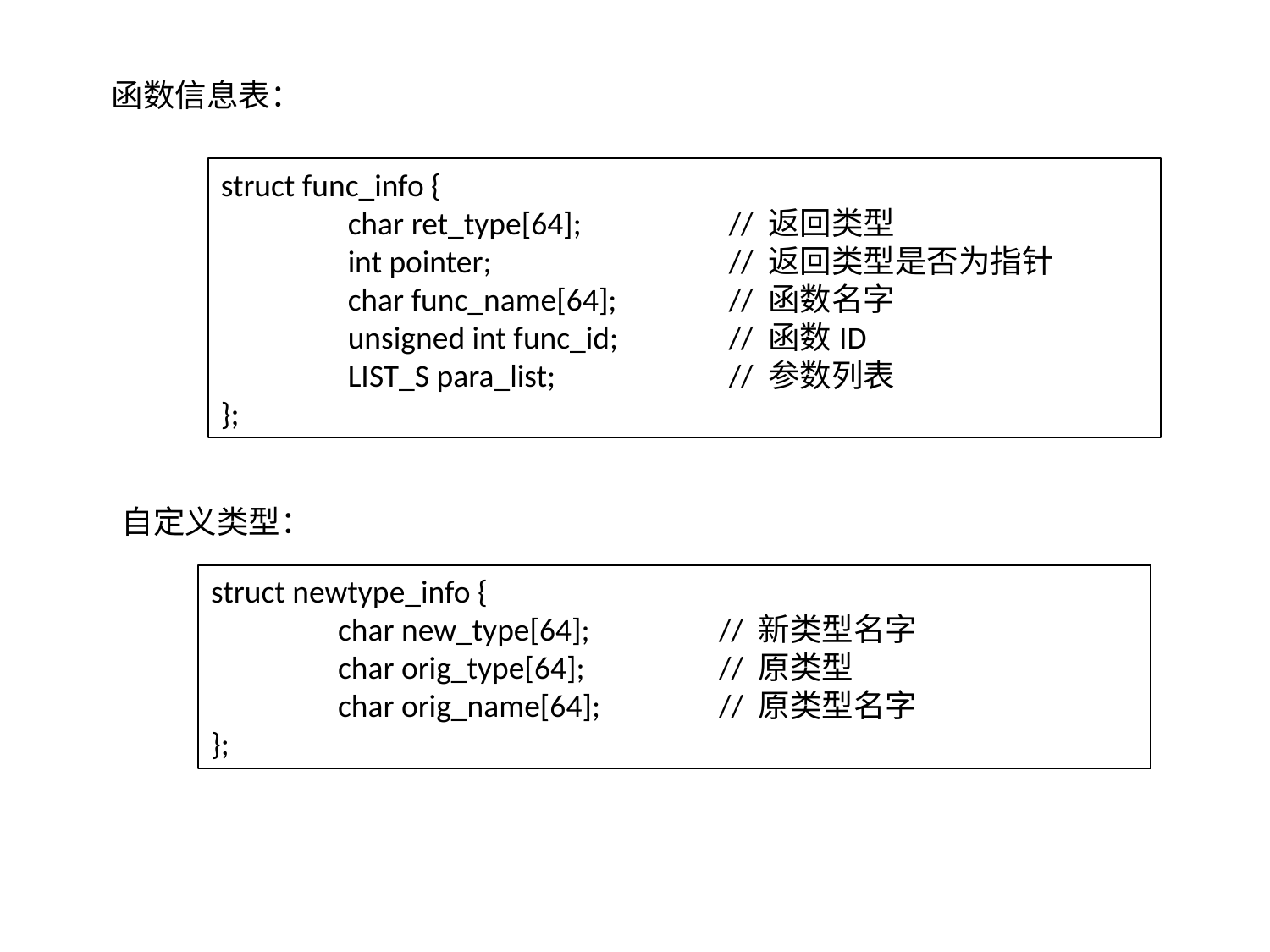

函数信息表：
struct func_info {
	char ret_type[64];		// 返回类型
	int pointer;		// 返回类型是否为指针
	char func_name[64];	// 函数名字
	unsigned int func_id;	// 函数ID
	LIST_S para_list;		// 参数列表
};
自定义类型：
struct newtype_info {
	char new_type[64];		// 新类型名字
	char orig_type[64];		// 原类型
	char orig_name[64];	// 原类型名字
};